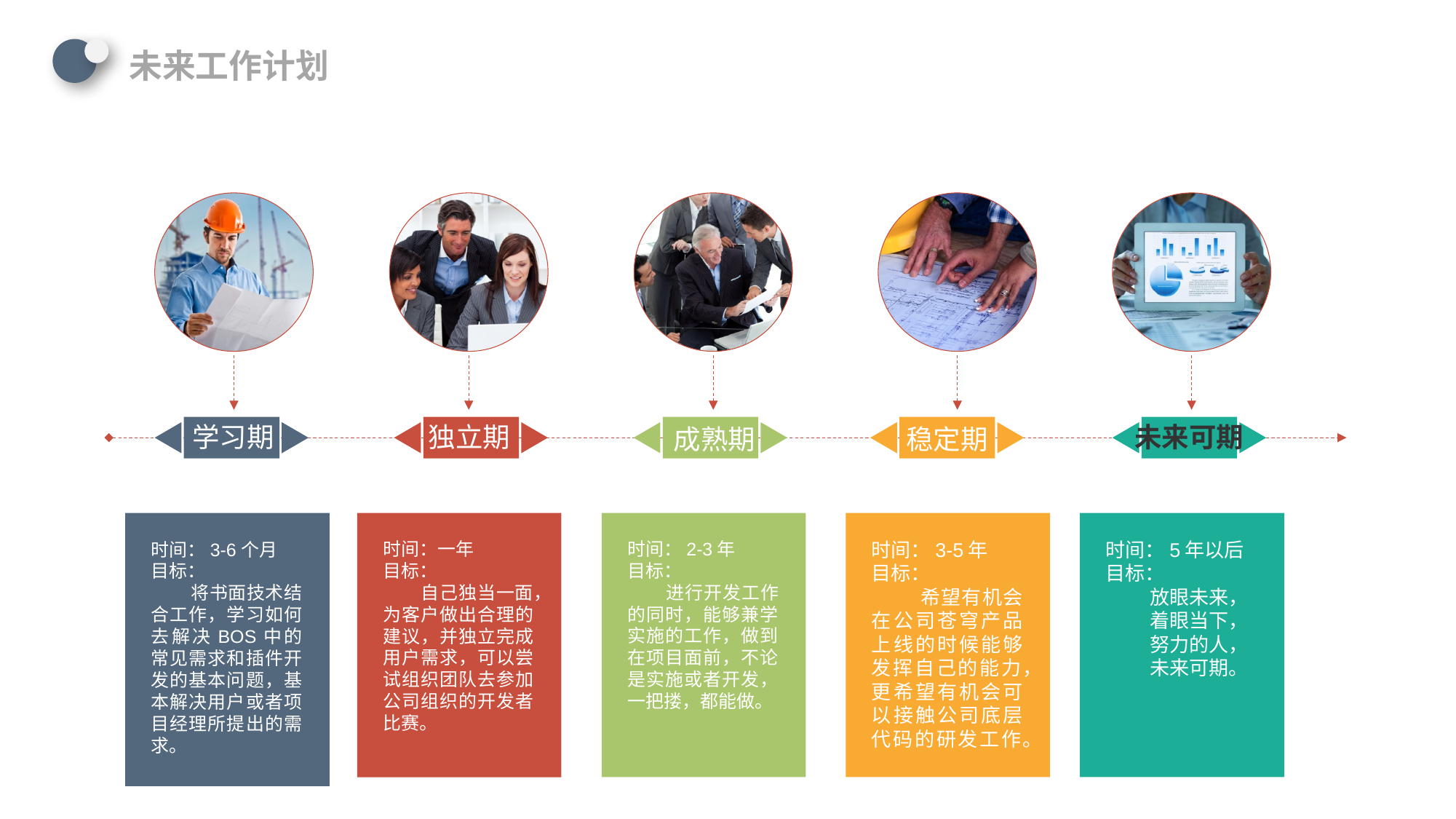

未来工作计划

学习期

独立期

未来可期

成熟期

稳定期

时间：3-6个月
目标：
        将书面技术结合工作，学习如何去解决BOS中的常见需求和插件开发的基本问题，基本解决用户或者项目经理所提出的需求。

时间：一年
目标：
       自己独当一面，为客户做出合理的建议，并独立完成用户需求，可以尝试组织团队去参加公司组织的开发者比赛。

时间：2-3年
目标：
       进行开发工作的同时，能够兼学实施的工作，做到在项目面前，不论是实施或者开发，一把搂，都能做。

时间：3-5年
目标：
        希望有机会在公司苍穹产品上线的时候能够发挥自己的能力，更希望有机会可以接触公司底层代码的研发工作。

时间：5年以后
目标：
         放眼未来，
         着眼当下，
         努力的人，
         未来可期。